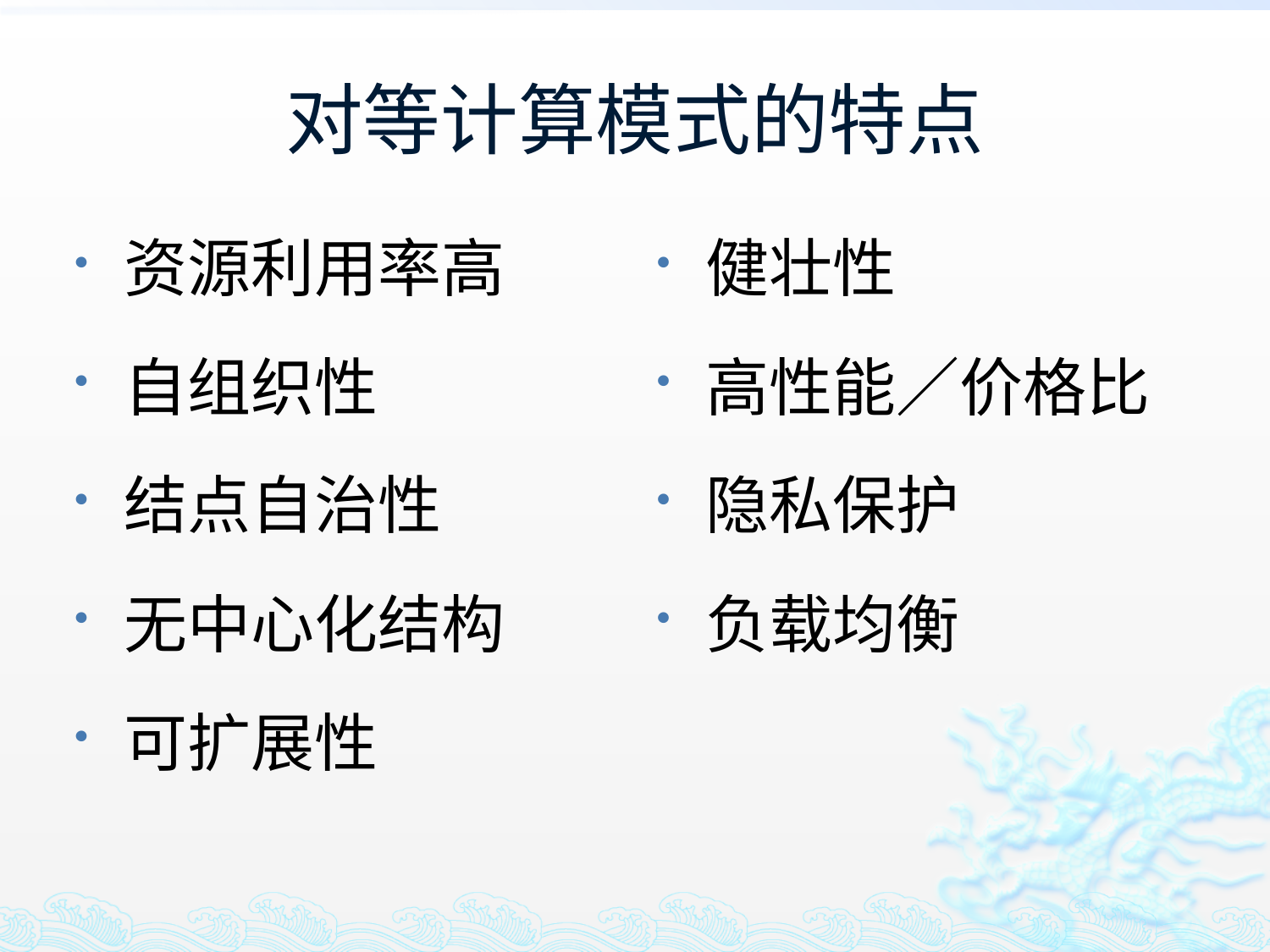

# 对等计算模式的特点
资源利用率高
自组织性
结点自治性
无中心化结构
可扩展性
健壮性
高性能∕价格比
隐私保护
负载均衡